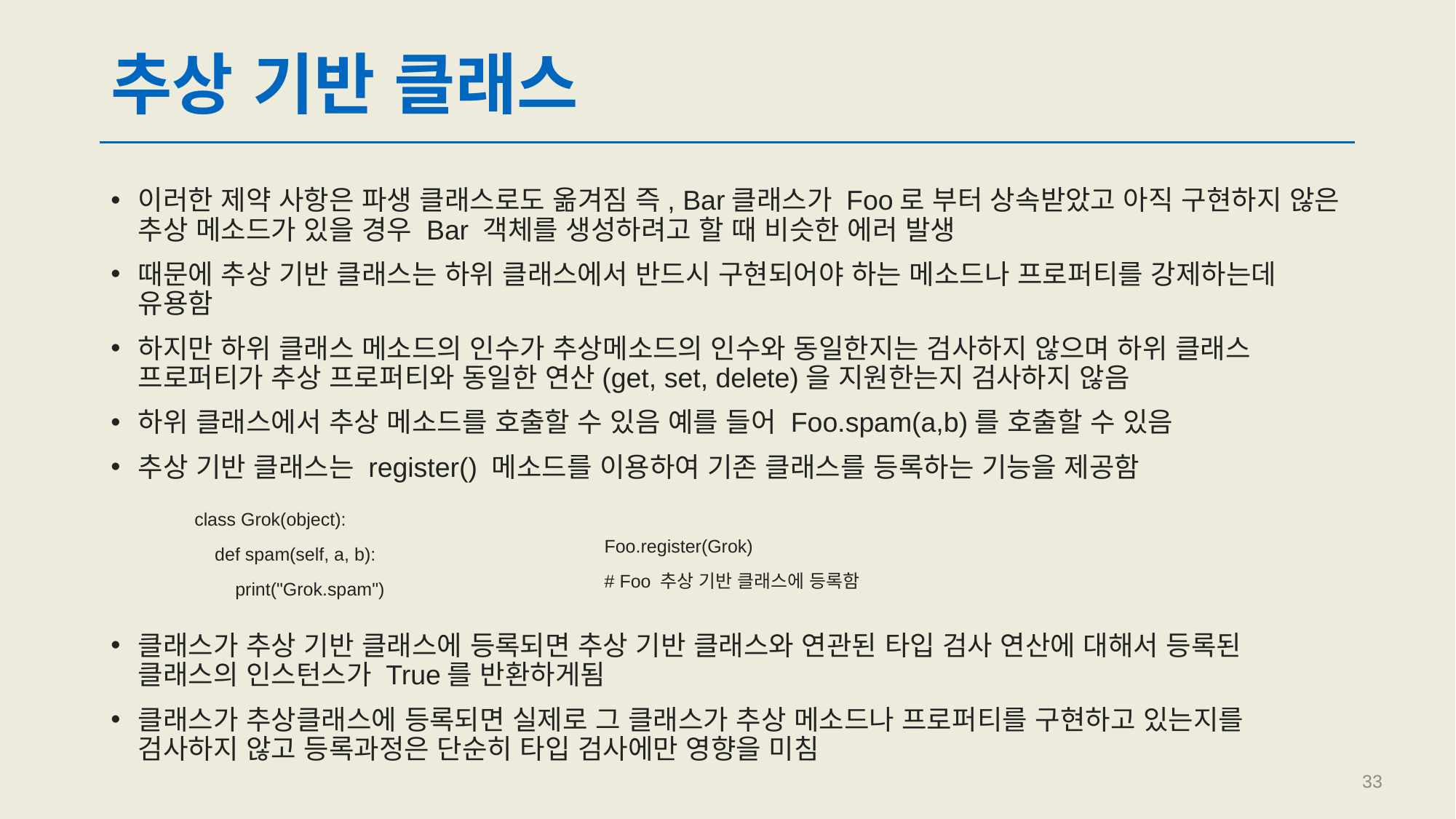

# 추상 기반 클래스
이러한 제약 사항은 파생 클래스로도 옮겨짐 즉, Bar클래스가 Foo로 부터 상속받았고 아직 구현하지 않은 추상 메소드가 있을 경우 Bar 객체를 생성하려고 할 때 비슷한 에러 발생
때문에 추상 기반 클래스는 하위 클래스에서 반드시 구현되어야 하는 메소드나 프로퍼티를 강제하는데 유용함
하지만 하위 클래스 메소드의 인수가 추상메소드의 인수와 동일한지는 검사하지 않으며 하위 클래스 프로퍼티가 추상 프로퍼티와 동일한 연산(get, set, delete)을 지원한는지 검사하지 않음
하위 클래스에서 추상 메소드를 호출할 수 있음 예를 들어 Foo.spam(a,b)를 호출할 수 있음
추상 기반 클래스는 register() 메소드를 이용하여 기존 클래스를 등록하는 기능을 제공함

클래스가 추상 기반 클래스에 등록되면 추상 기반 클래스와 연관된 타입 검사 연산에 대해서 등록된 클래스의 인스턴스가 True를 반환하게됨
클래스가 추상클래스에 등록되면 실제로 그 클래스가 추상 메소드나 프로퍼티를 구현하고 있는지를 검사하지 않고 등록과정은 단순히 타입 검사에만 영향을 미침

class Grok(object):
    def spam(self, a, b):
        print("Grok.spam")

Foo.register(Grok)
# Foo 추상 기반 클래스에 등록함
33